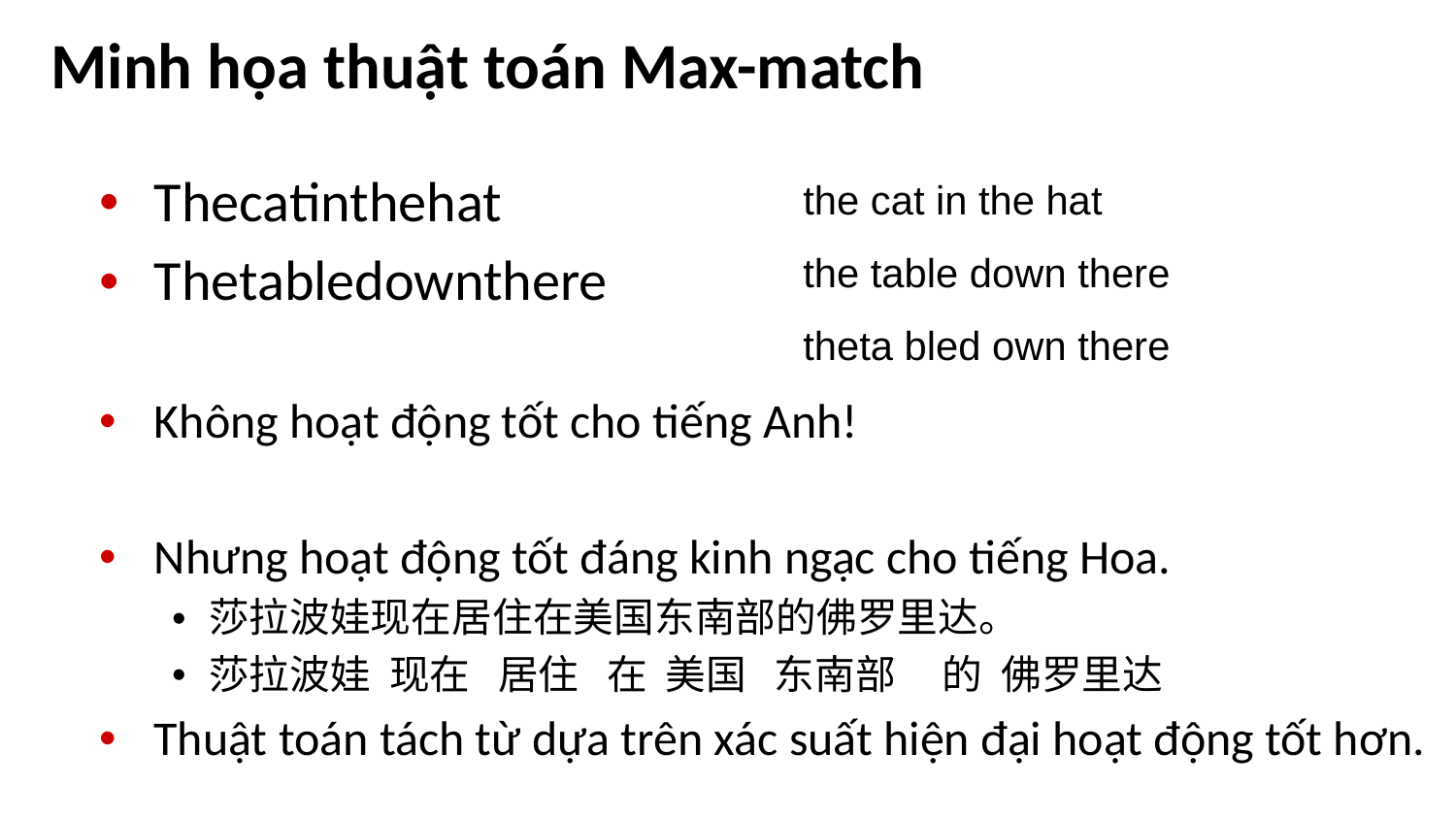

# Minh họa thuật toán Max-match
Thecatinthehat
Thetabledownthere

Không hoạt động tốt cho tiếng Anh!

Nhưng hoạt động tốt đáng kinh ngạc cho tiếng Hoa.
莎拉波娃现在居住在美国东南部的佛罗里达。
莎拉波娃  现在   居住   在  美国   东南部     的  佛罗里达
Thuật toán tách từ dựa trên xác suất hiện đại hoạt động tốt hơn.
the cat in the hat
the table down there
theta bled own there